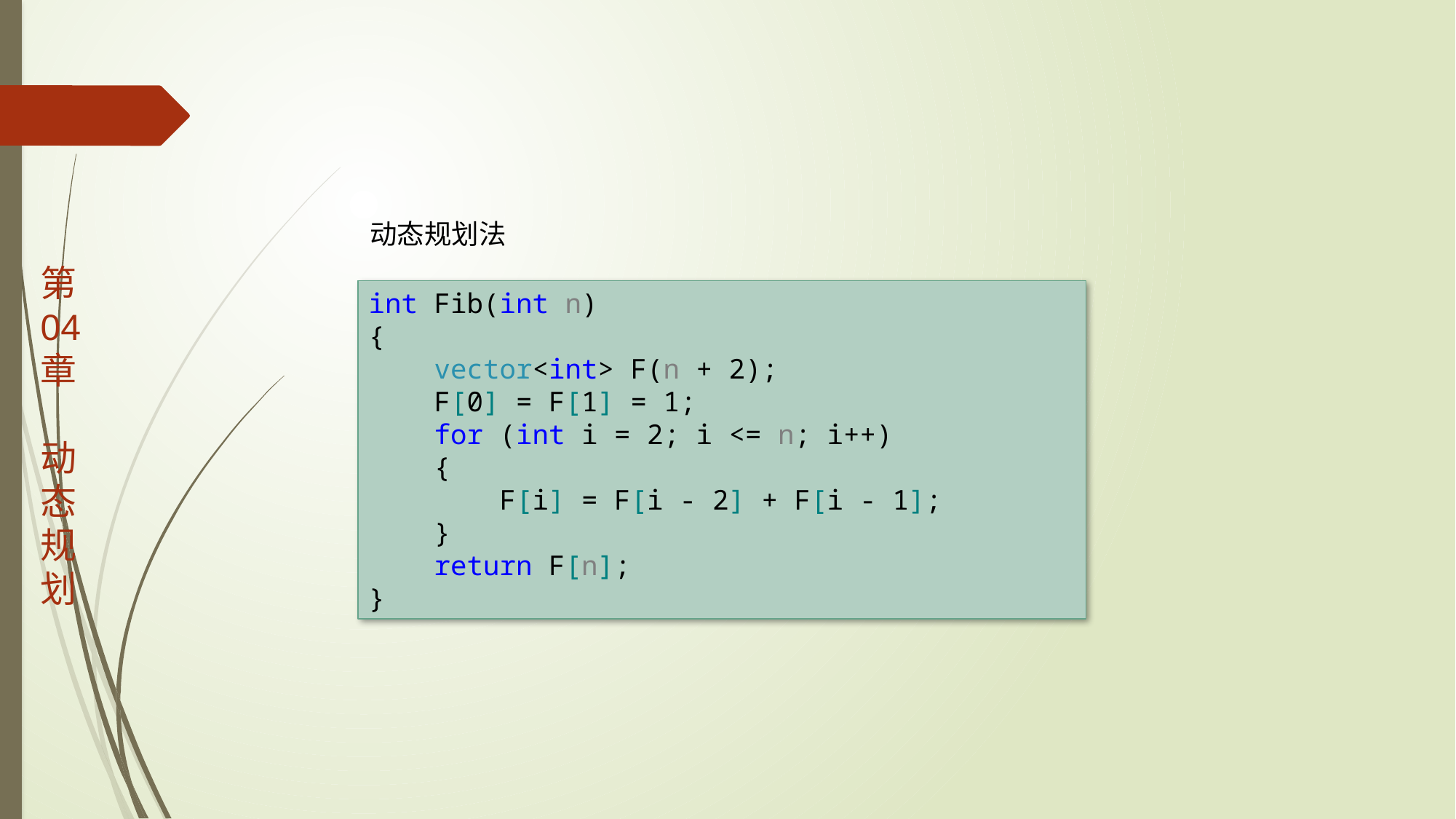

动态规划法
int Fib(int n)
{
    vector<int> F(n + 2);
    F[0] = F[1] = 1;
    for (int i = 2; i <= n; i++)
    {
        F[i] = F[i - 2] + F[i - 1];
    }
    return F[n];
}